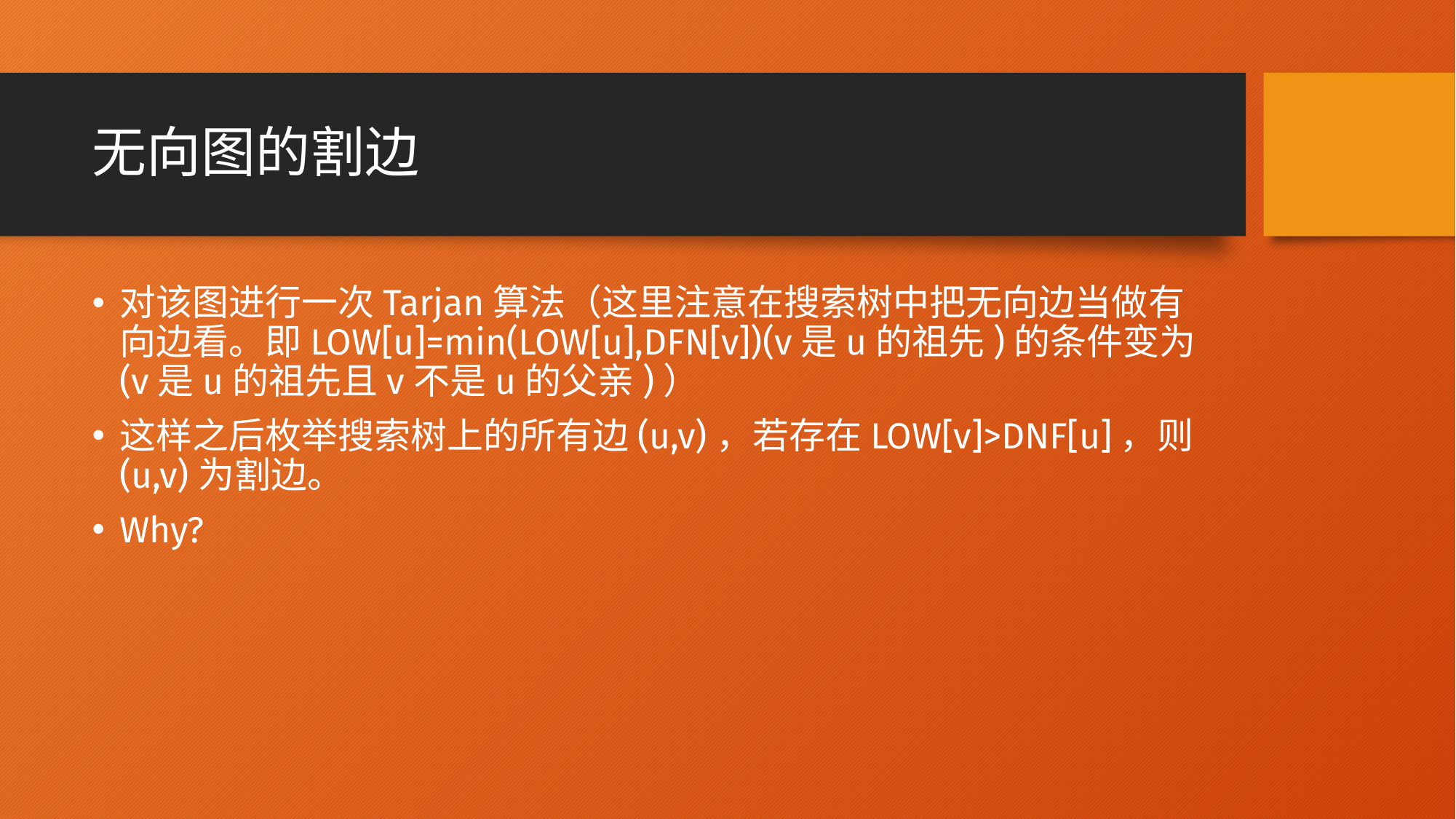

# 无向图的割边
对该图进行一次Tarjan算法（这里注意在搜索树中把无向边当做有向边看。即LOW[u]=min(LOW[u],DFN[v])(v是u的祖先)的条件变为(v是u的祖先且v不是u的父亲)）
这样之后枚举搜索树上的所有边(u,v)，若存在LOW[v]>DNF[u]，则(u,v)为割边。
Why?